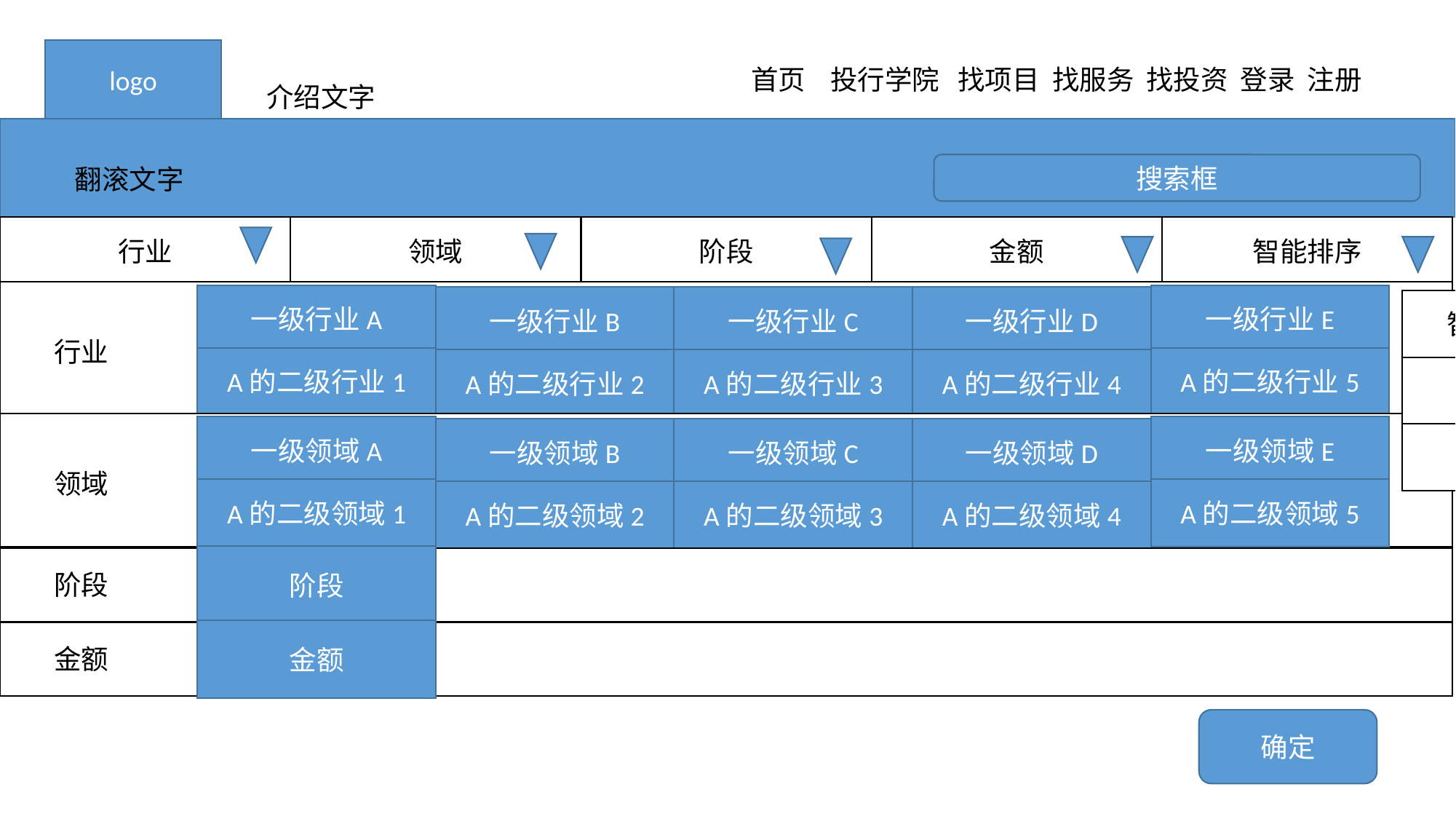

logo
首页    投行学院   找项目  找服务  找投资  登录  注册
介绍文字

搜索框
翻滚文字
金额
智能排序
行业
领域
阶段

一级行业A
一级行业E
一级行业B
一级行业C
一级行业D
智能排序

行业
A的二级行业1
A的二级行业5
A的二级行业2
A的二级行业3
A的二级行业4
点击量

一级领域A
一级领域E
一级领域B
一级领域C
一级领域D
关注度
领域
A的二级领域1
A的二级领域5
A的二级领域2
A的二级领域3
A的二级领域4
阶段

阶段
金额

金额
确定